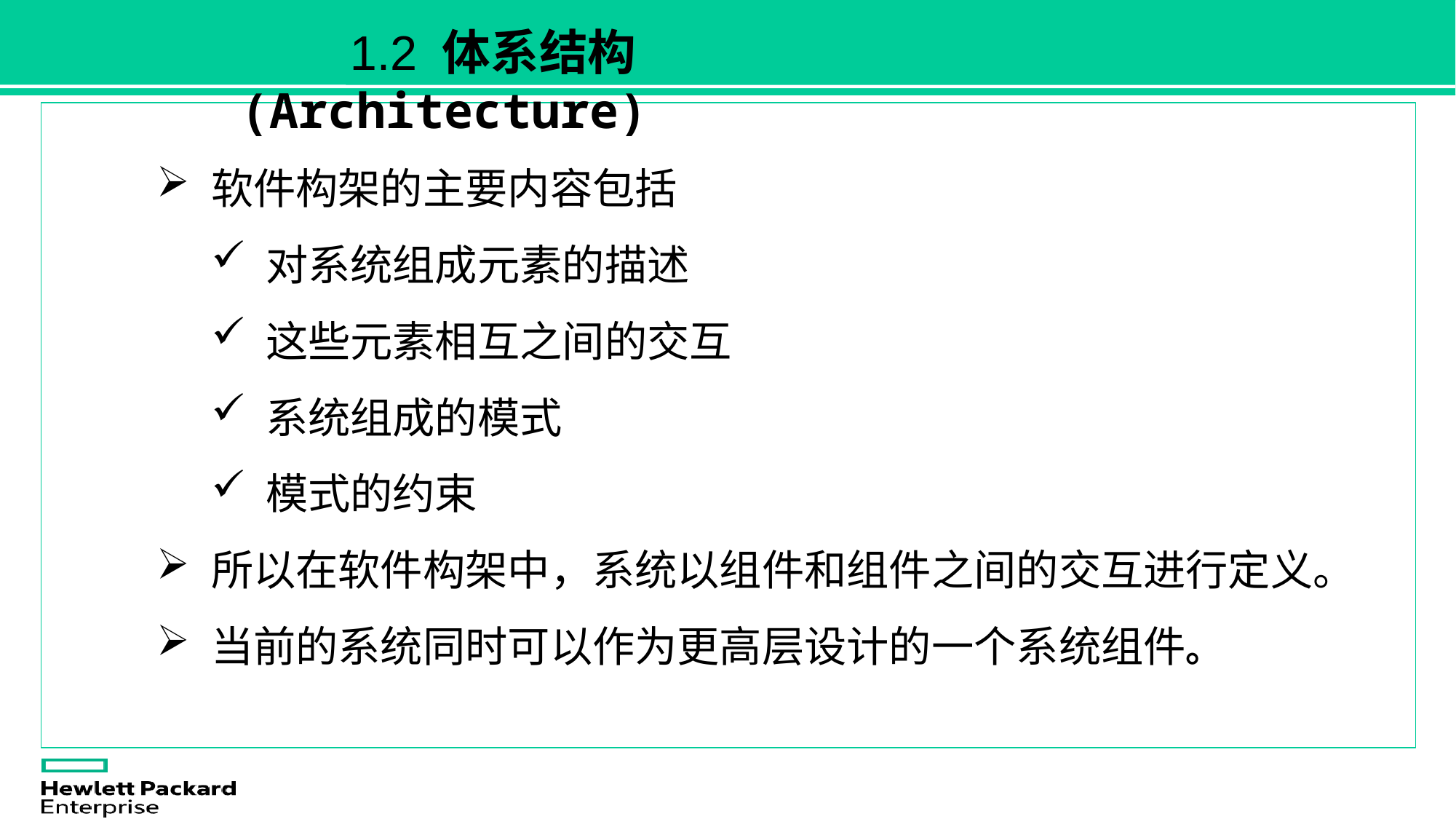

1.2 体系结构(Architecture)

软件构架的主要内容包括
对系统组成元素的描述
这些元素相互之间的交互
系统组成的模式
模式的约束
所以在软件构架中，系统以组件和组件之间的交互进行定义。
当前的系统同时可以作为更高层设计的一个系统组件。